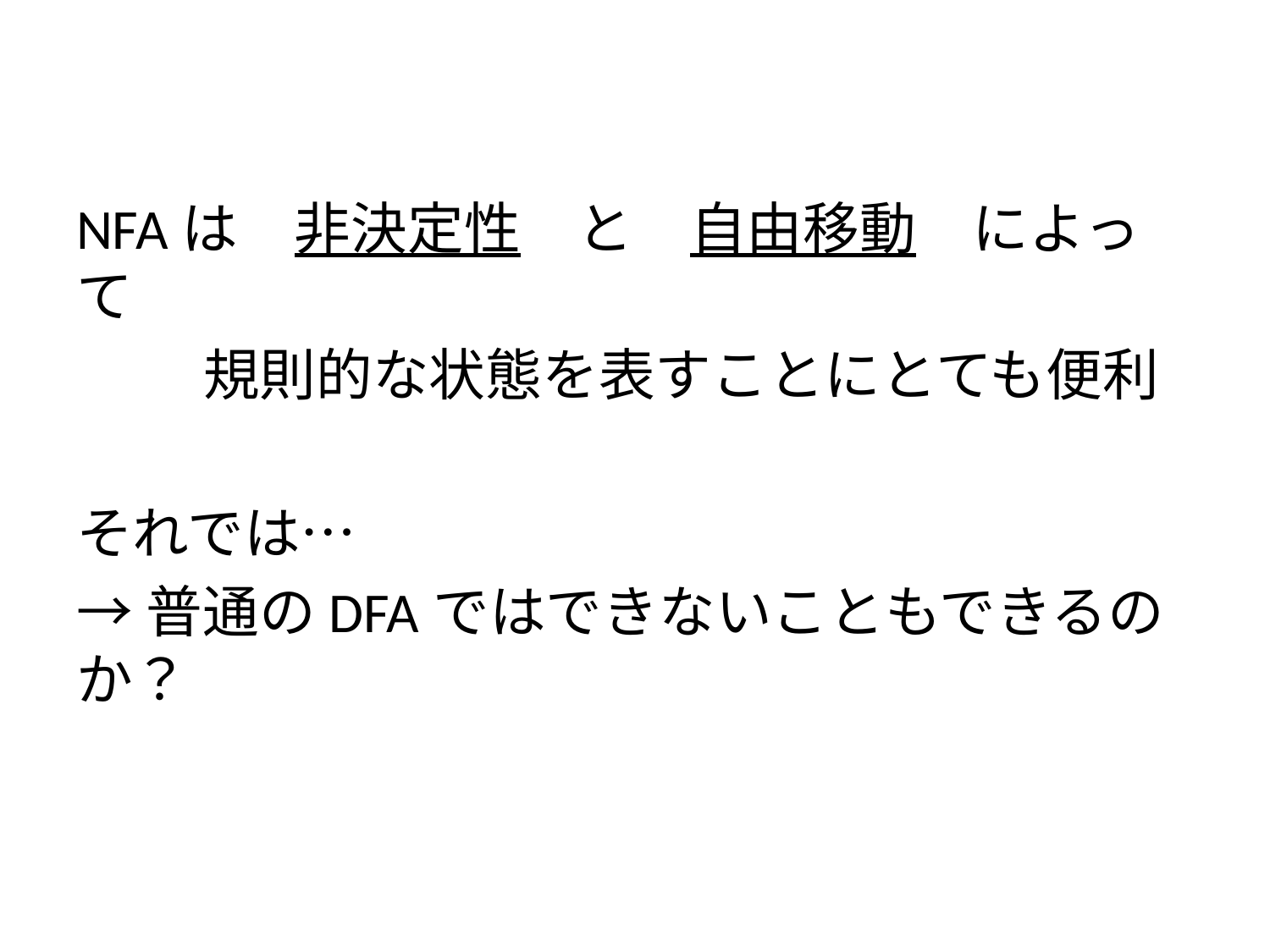

NFAは　非決定性　と　自由移動　によって
	規則的な状態を表すことにとても便利

それでは…
→普通のDFAではできないこともできるのか？